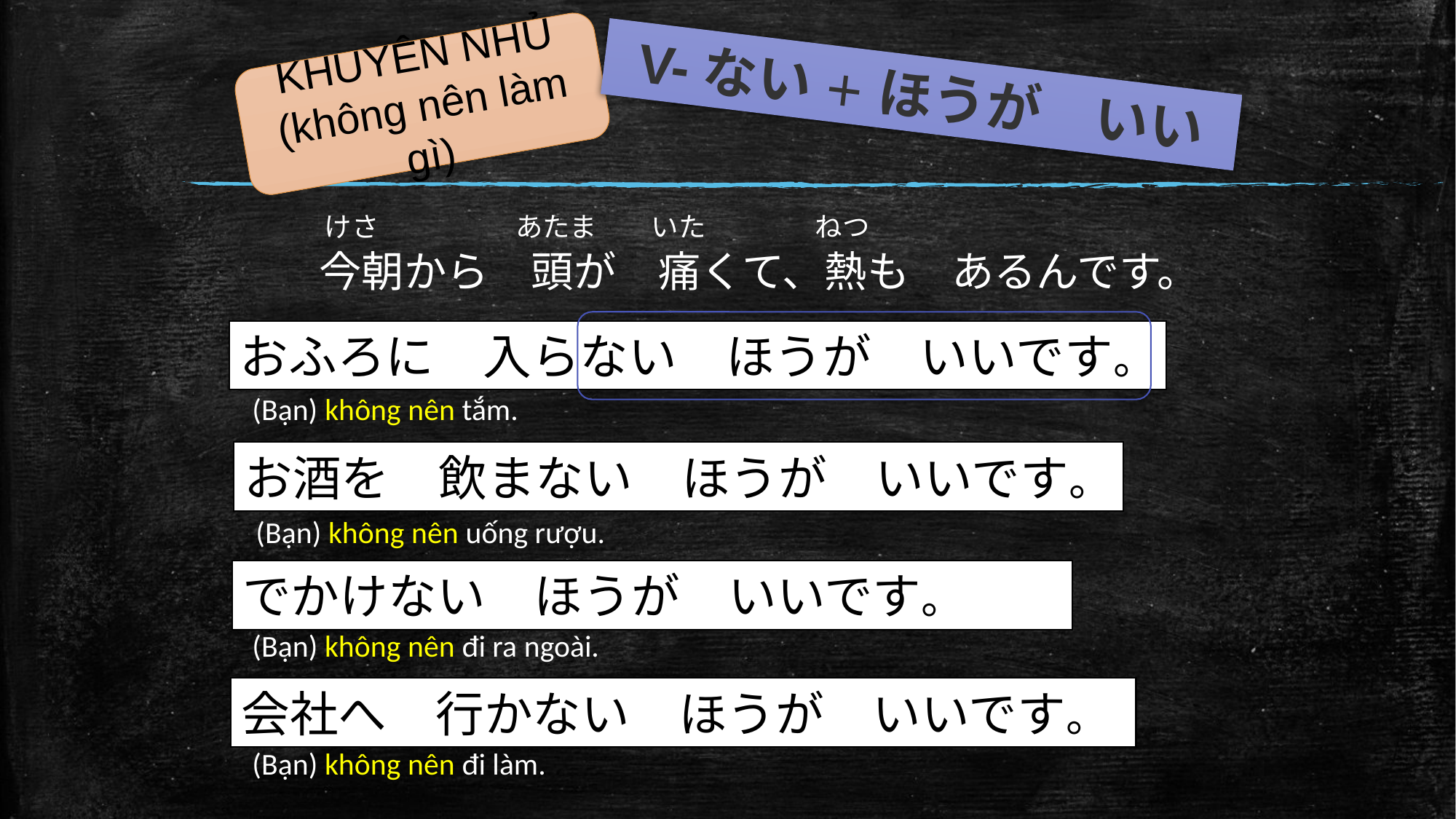

KHUYÊN NHỦ
(không nên làm gì)
V-ない ＋ ほうが　いい
けさ　　　　　あたま　　いた　　　　ねつ
今朝から　頭が　痛くて、熱も　あるんです。

おふろに　入らない　ほうが　いいです。
(Bạn) không nên tắm.
お酒を　飲まない　ほうが　いいです。
(Bạn) không nên uống rượu.
でかけない　ほうが　いいです。
(Bạn) không nên đi ra ngoài.
会社へ　行かない　ほうが　いいです。
(Bạn) không nên đi làm.